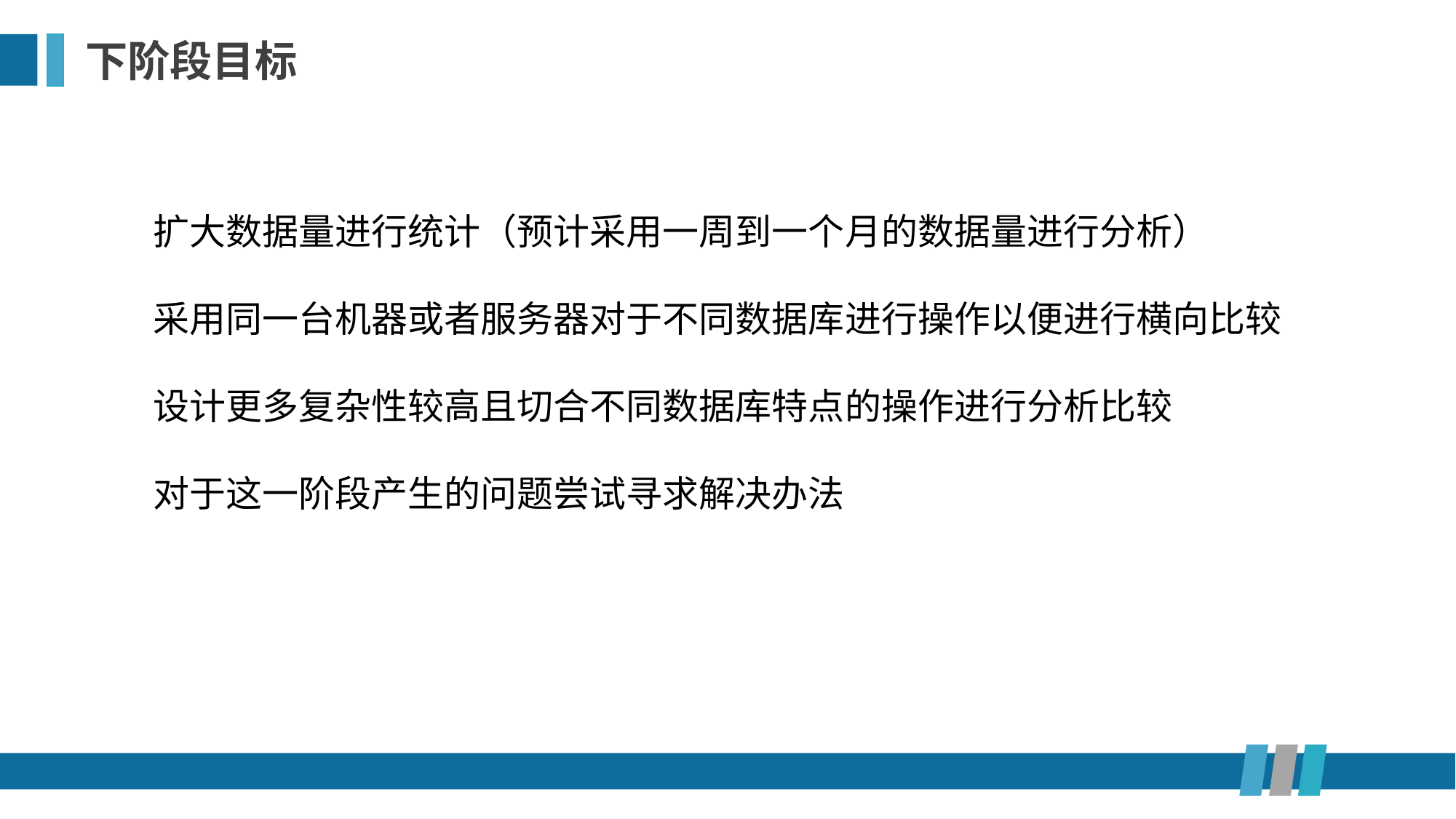

下阶段目标

扩大数据量进行统计（预计采用一周到一个月的数据量进行分析）

采用同一台机器或者服务器对于不同数据库进行操作以便进行横向比较

设计更多复杂性较高且切合不同数据库特点的操作进行分析比较

对于这一阶段产生的问题尝试寻求解决办法